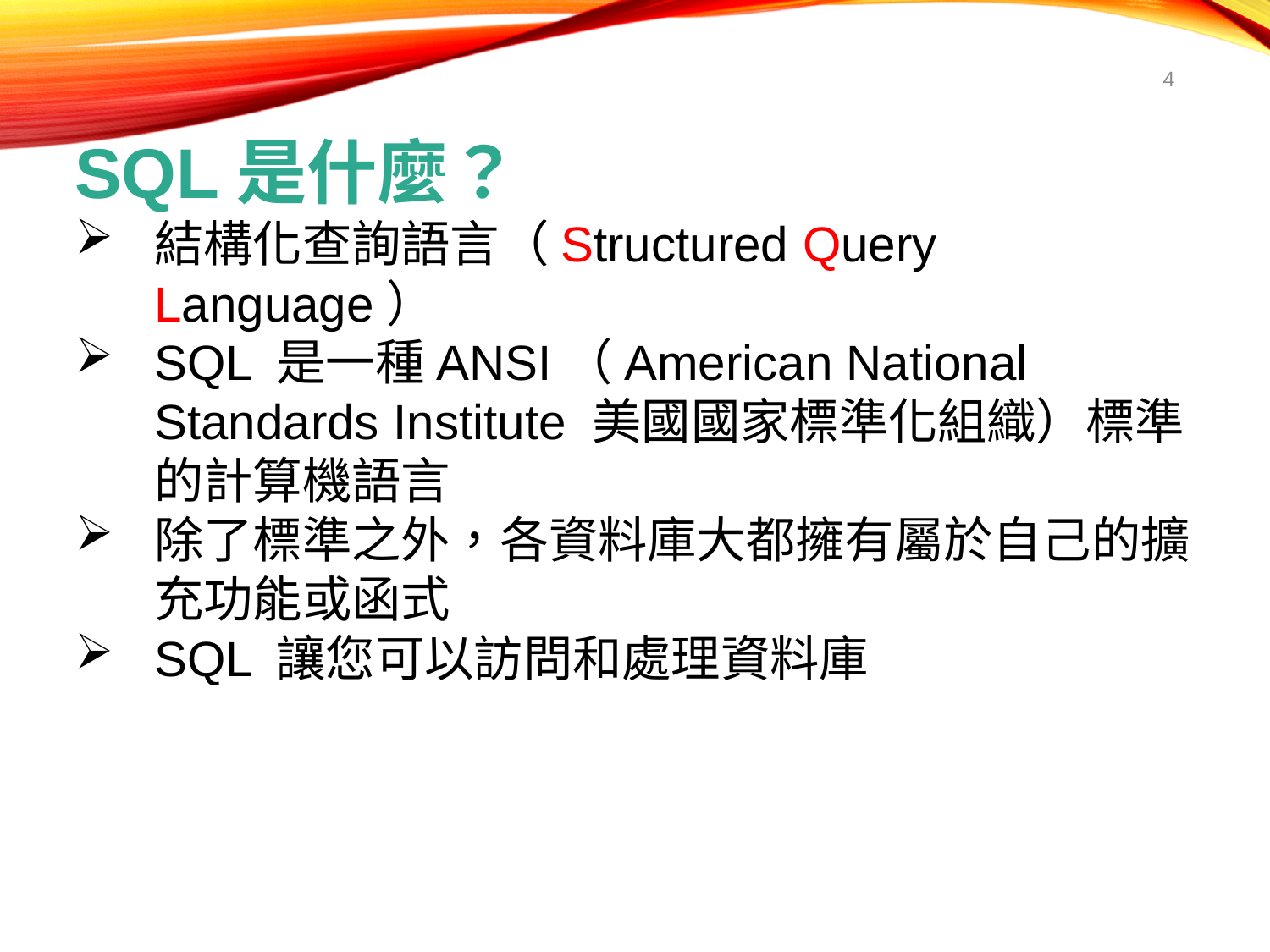

4
SQL是什麼？
結構化查詢語言（Structured Query Language）
SQL 是一種ANSI（American National Standards Institute 美國國家標準化組織）標準的計算機語言
除了標準之外，各資料庫大都擁有屬於自己的擴充功能或函式
SQL 讓您可以訪問和處理資料庫